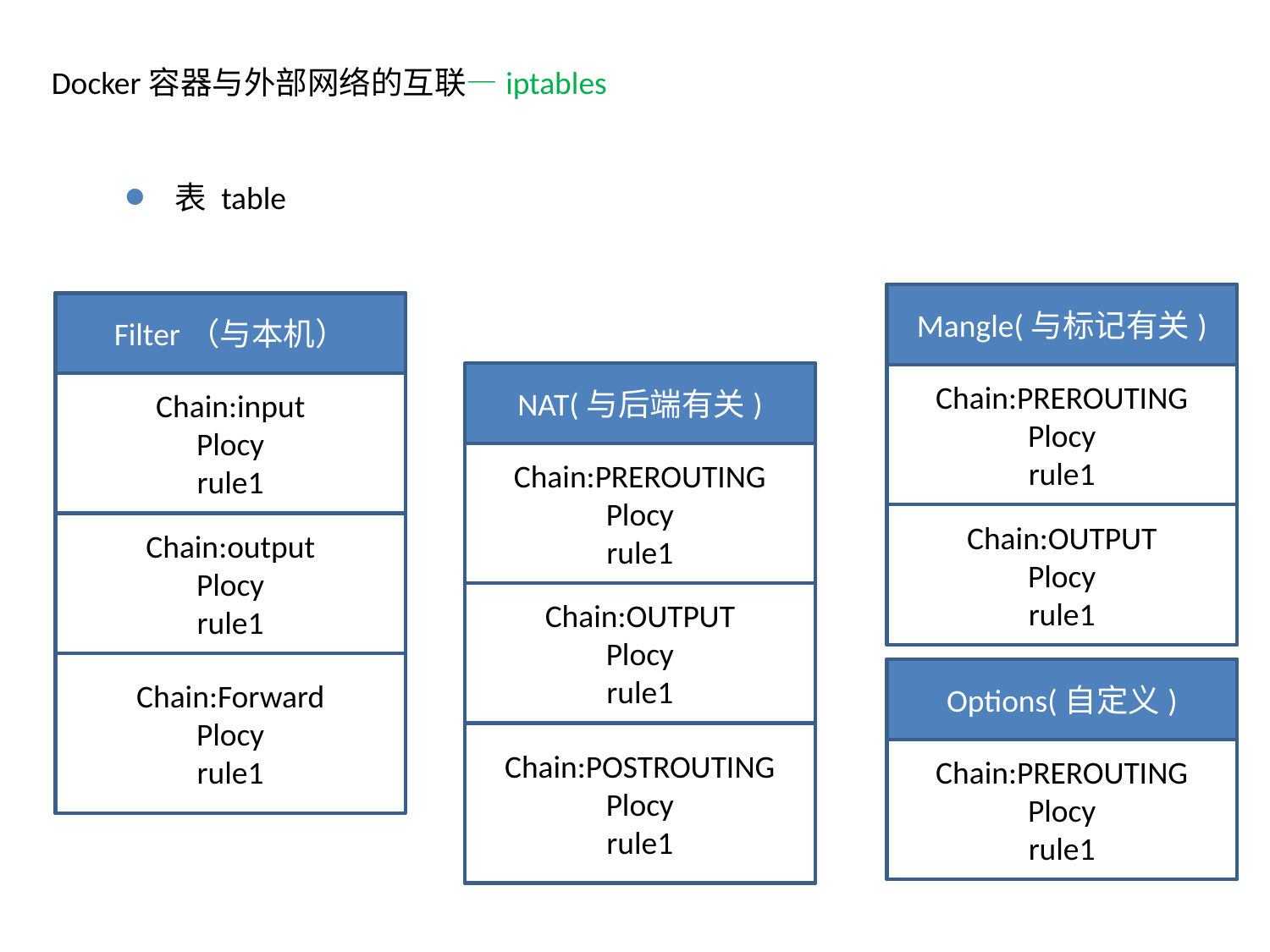

Docker容器与外部网络的互联—iptables
表 table

Mangle(与标记有关)

Filter（与本机）

NAT(与后端有关)
Chain:PREROUTING
Plocy
rule1
Chain:input
Plocy
rule1
Chain:PREROUTING
Plocy
rule1
Chain:OUTPUT
Plocy
rule1
Chain:output
Plocy
rule1
Chain:OUTPUT
Plocy
rule1
Chain:Forward
Plocy
rule1
Options(自定义)

Chain:POSTROUTING
Plocy
rule1
Chain:PREROUTING
Plocy
rule1